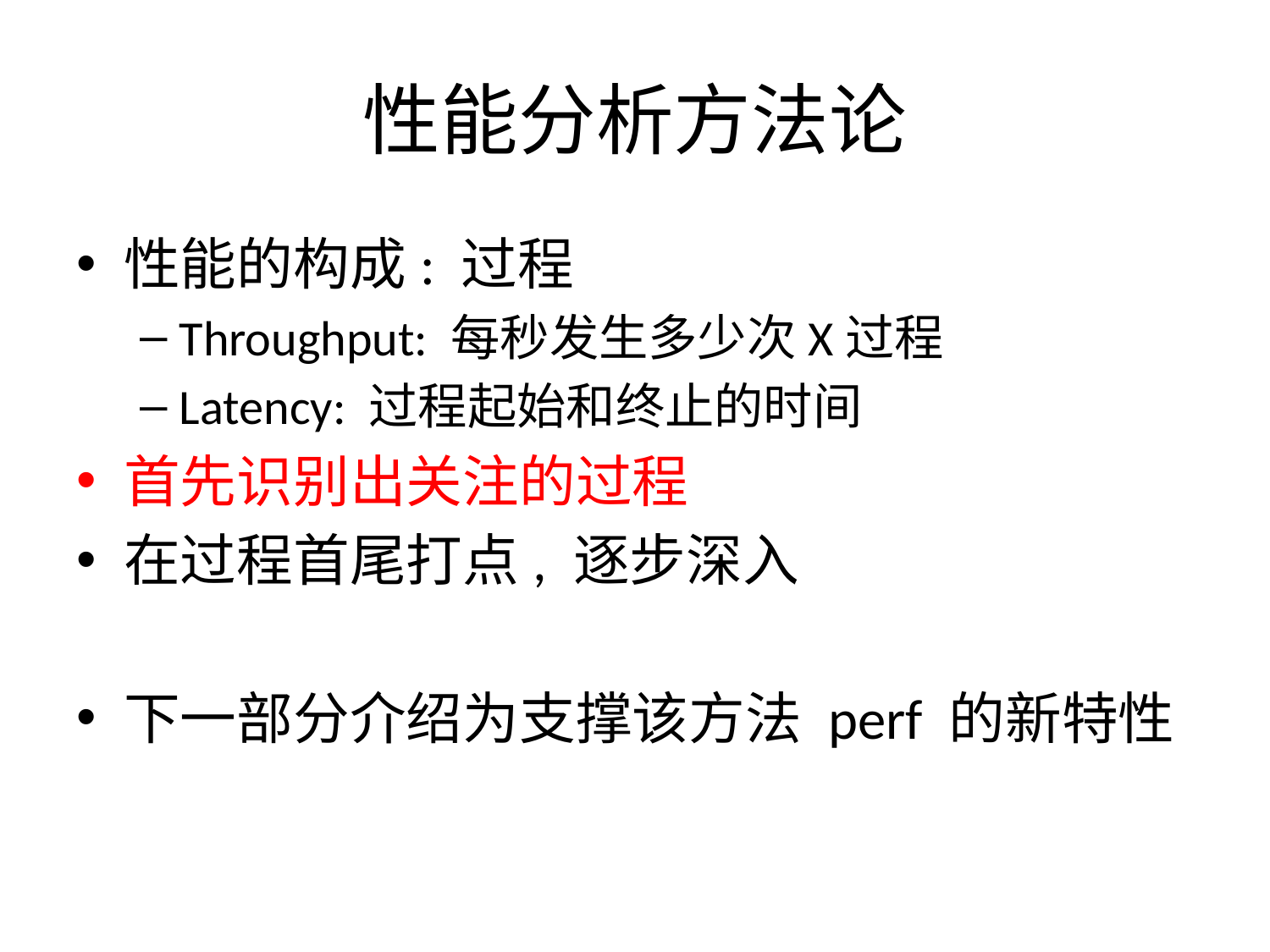

# 性能分析方法论
性能的构成: 过程
Throughput: 每秒发生多少次X过程
Latency: 过程起始和终止的时间
首先识别出关注的过程
在过程首尾打点, 逐步深入

下一部分介绍为支撑该方法 perf 的新特性